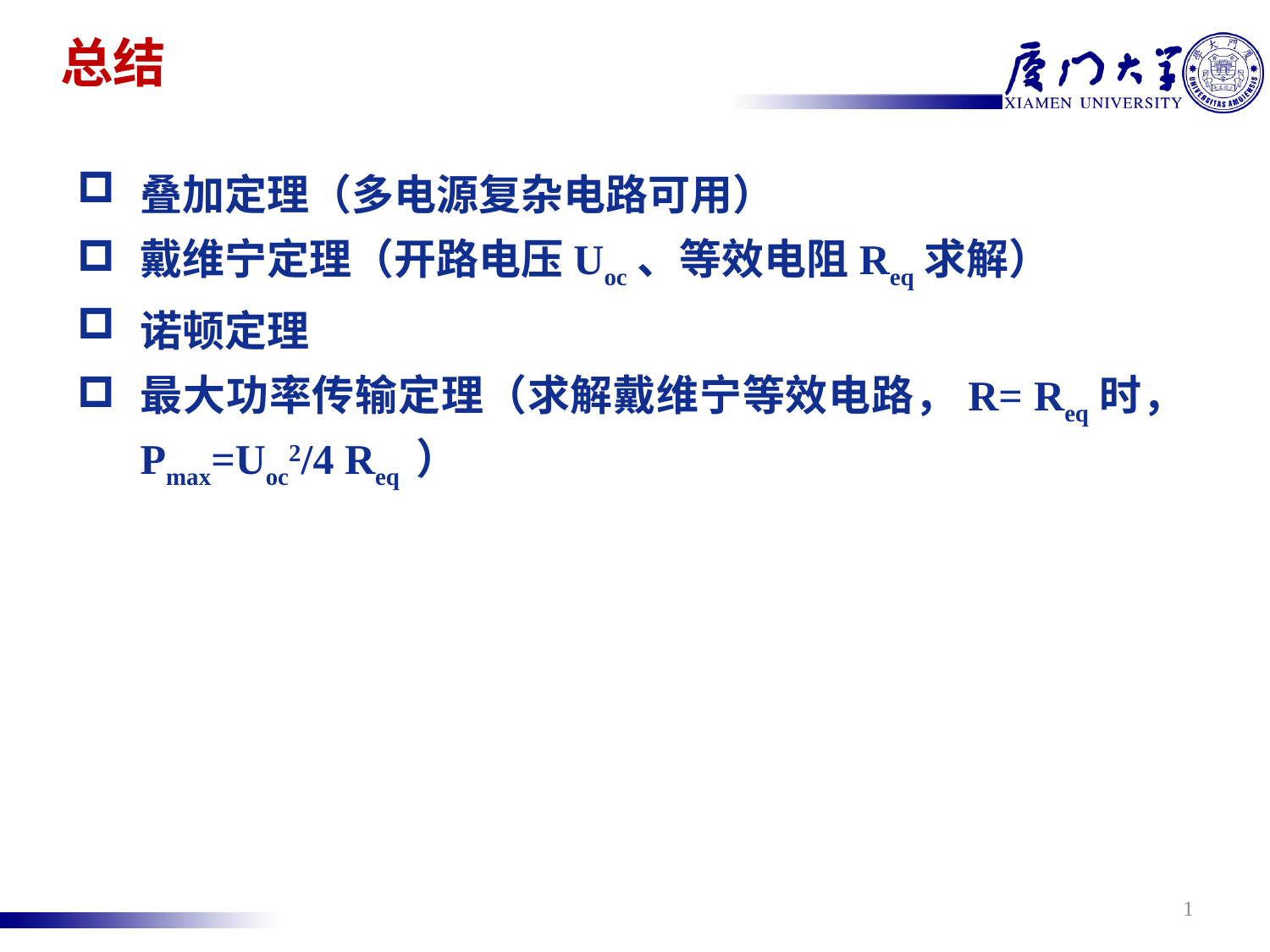

# 总结
叠加定理（多电源复杂电路可用）
戴维宁定理（开路电压Uoc、等效电阻Req求解）
诺顿定理
最大功率传输定理（求解戴维宁等效电路，R= Req时，Pmax=Uoc2/4 Req ）

1